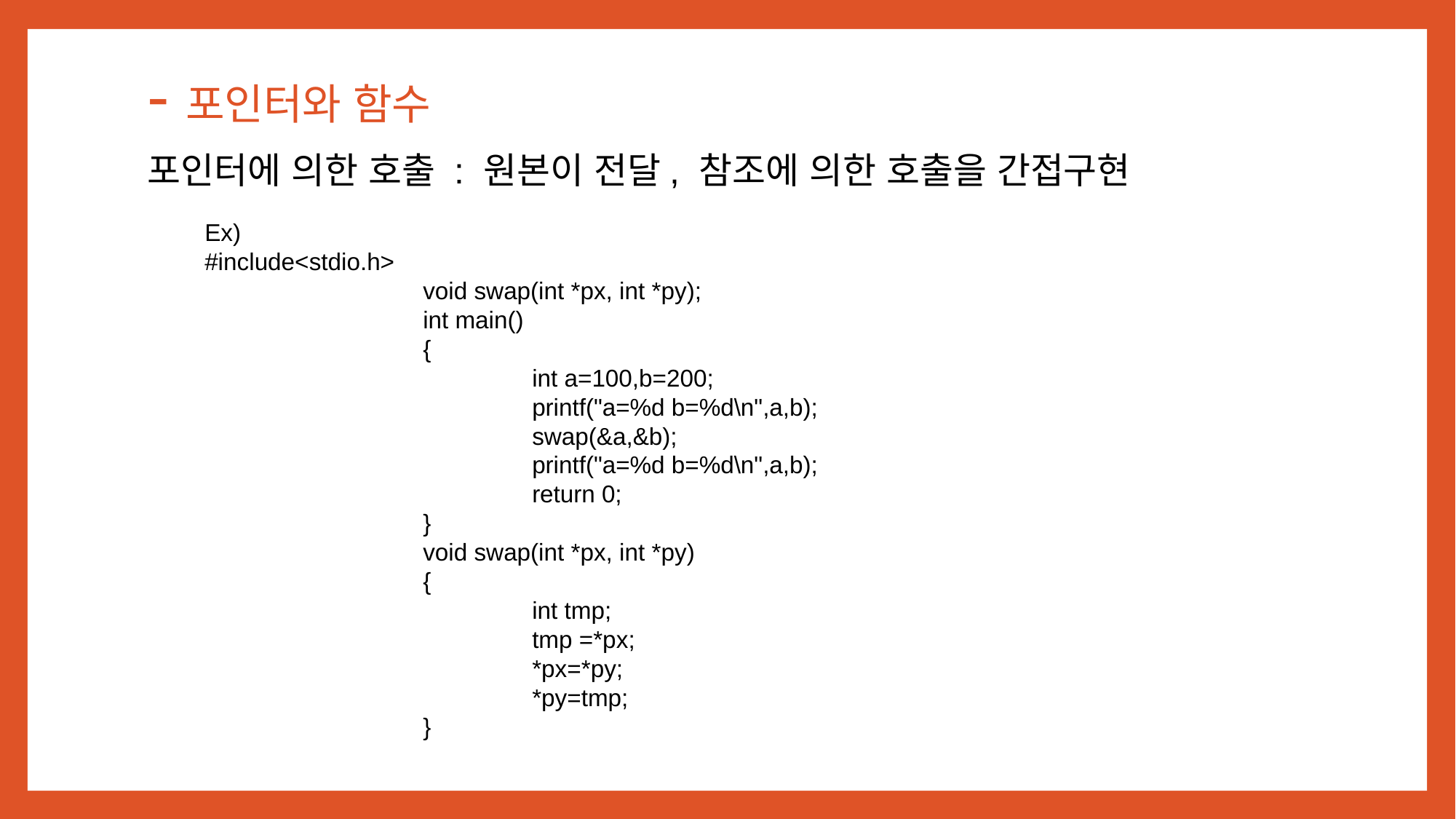

# -포인터와 함수
포인터에 의한 호출 : 원본이 전달, 참조에 의한 호출을 간접구현
Ex)
#include<stdio.h>
		void swap(int *px, int *py);
		int main()
		{
			int a=100,b=200;
			printf("a=%d b=%d\n",a,b);
			swap(&a,&b);
			printf("a=%d b=%d\n",a,b);
			return 0;
		}
		void swap(int *px, int *py)
		{
			int tmp;
			tmp =*px;
			*px=*py;
			*py=tmp;
		}